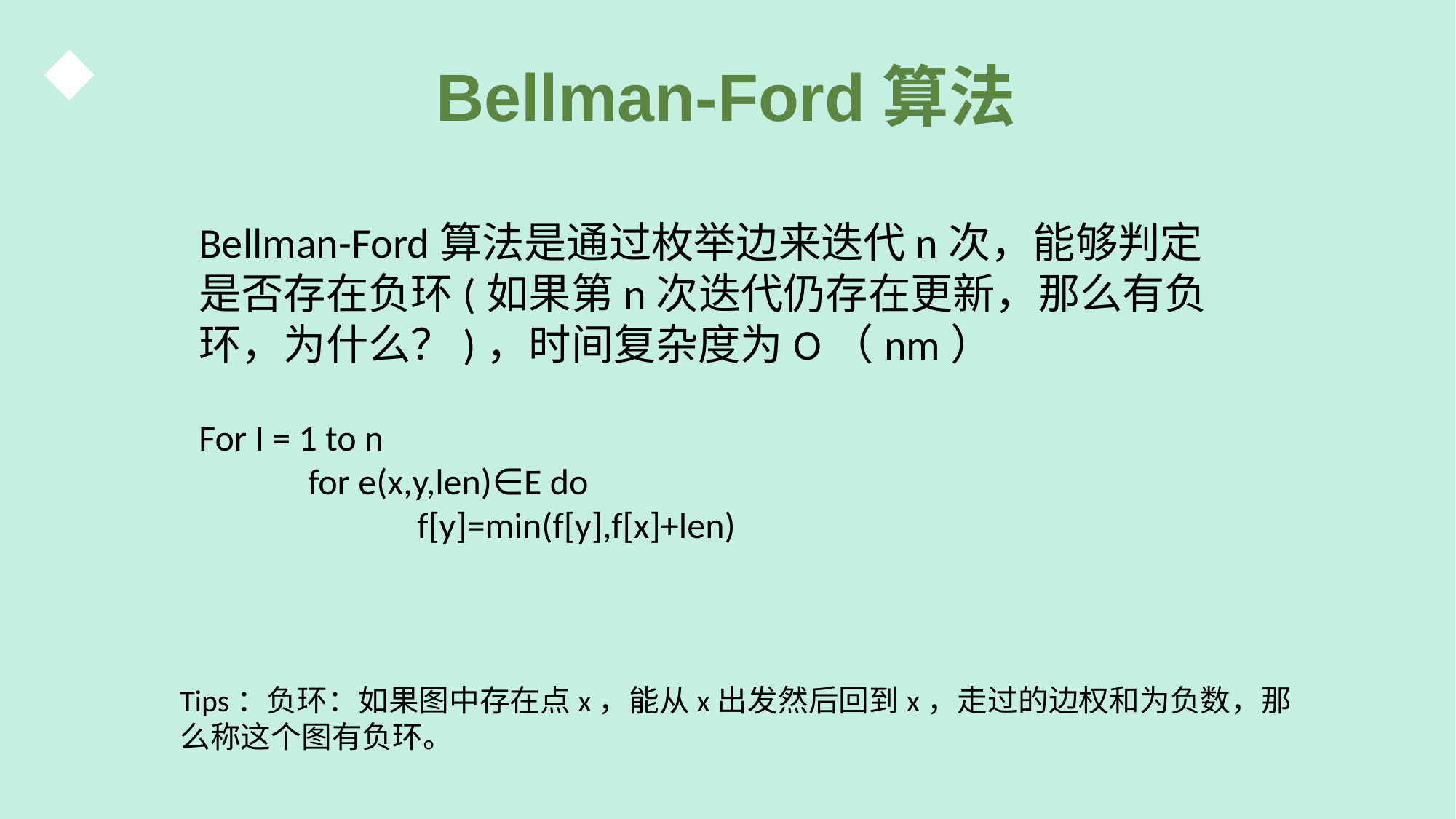

Bellman-Ford算法
Bellman-Ford算法是通过枚举边来迭代n次，能够判定是否存在负环(如果第n次迭代仍存在更新，那么有负环，为什么？)，时间复杂度为O（nm）
For I = 1 to n
	for e(x,y,len)∈E do
		f[y]=min(f[y],f[x]+len)
Tips：负环：如果图中存在点x，能从x出发然后回到x，走过的边权和为负数，那么称这个图有负环。